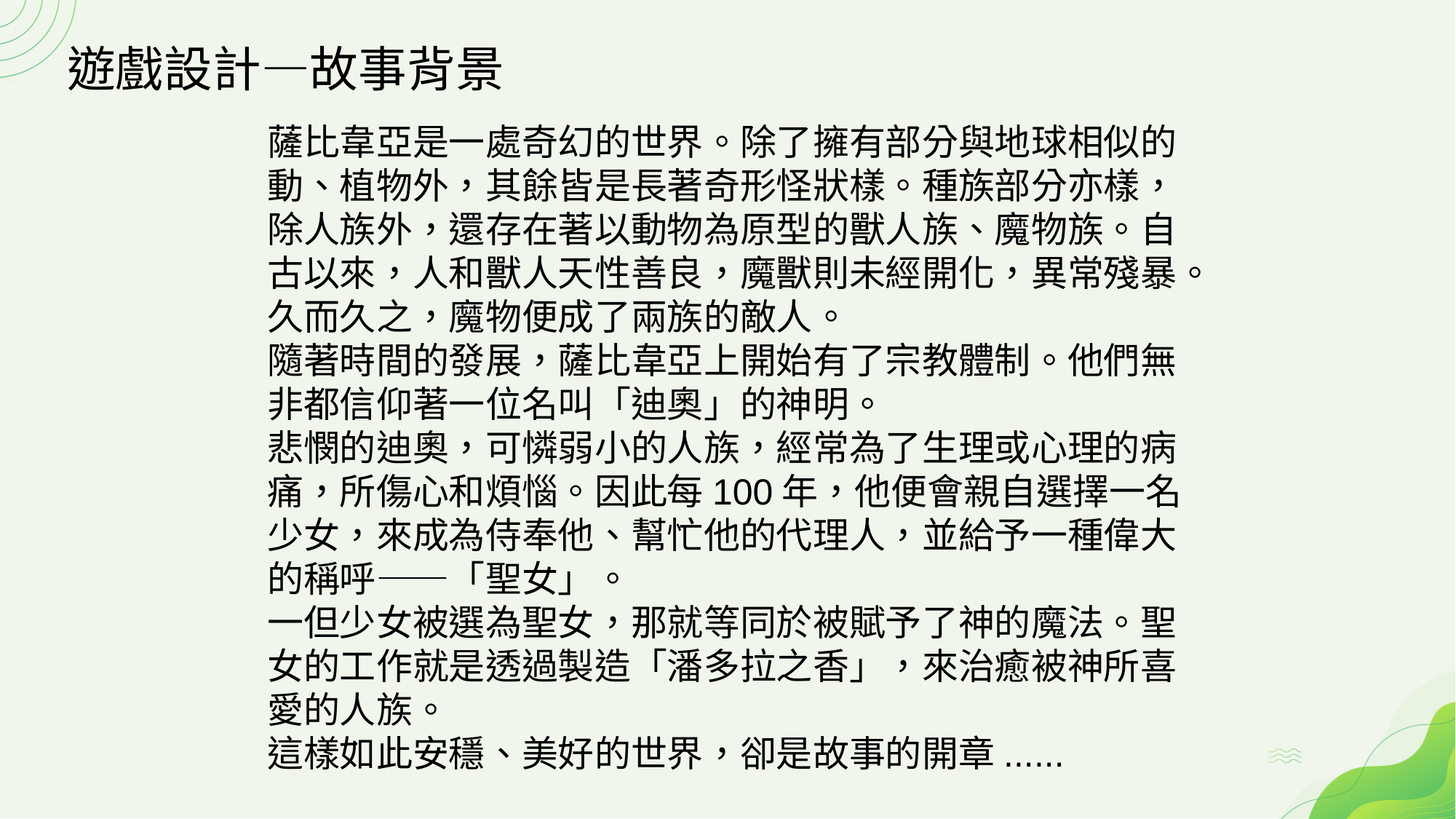

遊戲設計—故事背景
薩比韋亞是一處奇幻的世界。除了擁有部分與地球相似的動、植物外，其餘皆是長著奇形怪狀樣。種族部分亦樣，除人族外，還存在著以動物為原型的獸人族、魔物族。自古以來，人和獸人天性善良，魔獸則未經開化，異常殘暴。久而久之，魔物便成了兩族的敵人。
隨著時間的發展，薩比韋亞上開始有了宗教體制。他們無非都信仰著一位名叫「迪奧」的神明。
悲憫的迪奧，可憐弱小的人族，經常為了生理或心理的病痛，所傷心和煩惱。因此每100年，他便會親自選擇一名少女，來成為侍奉他、幫忙他的代理人，並給予一種偉大的稱呼——「聖女」。
一但少女被選為聖女，那就等同於被賦予了神的魔法。聖女的工作就是透過製造「潘多拉之香」，來治癒被神所喜愛的人族。
這樣如此安穩、美好的世界，卻是故事的開章......